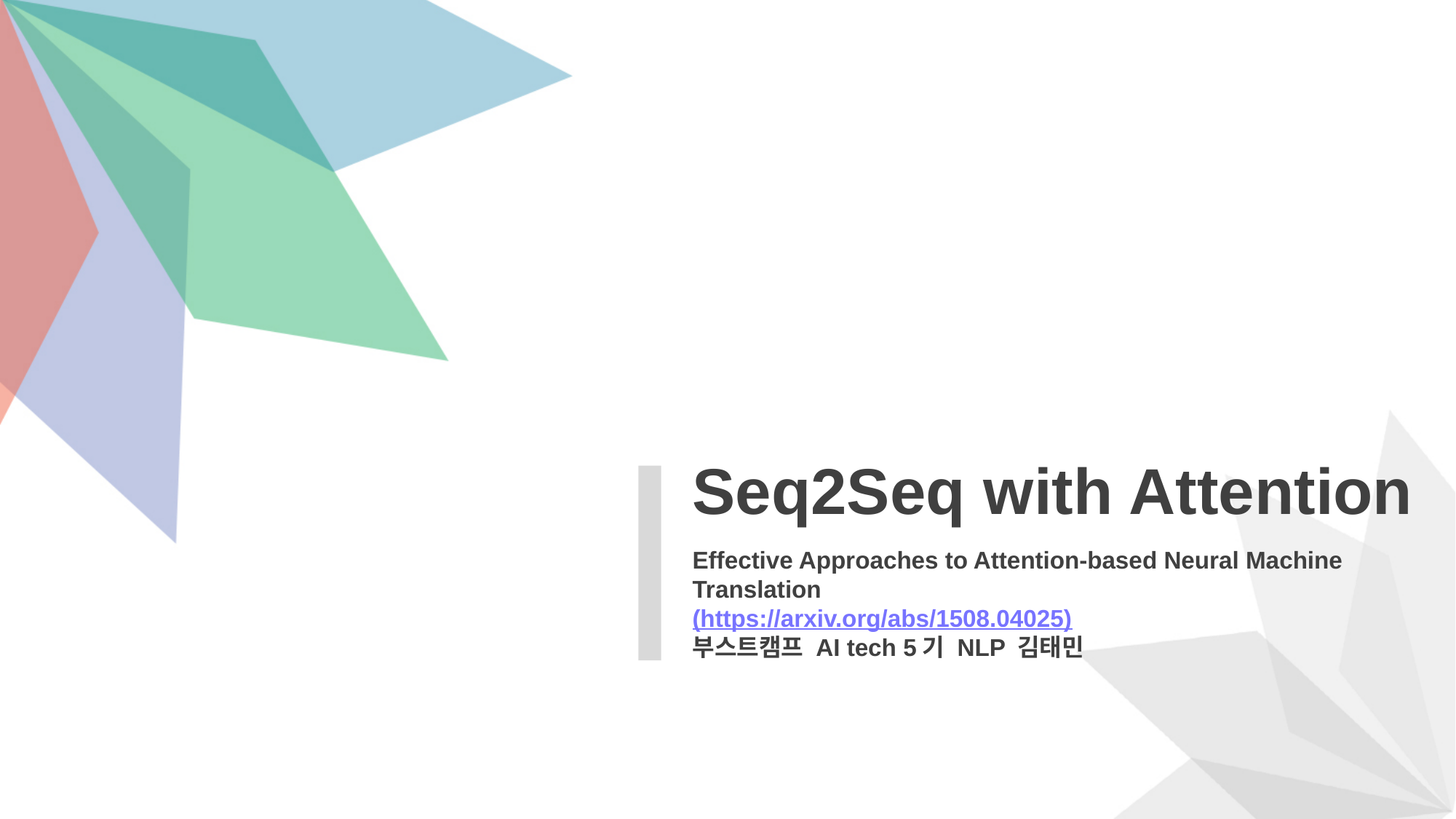

Seq2Seq with Attention

Effective Approaches to Attention-based Neural Machine Translation
(https://arxiv.org/abs/1508.04025)
부스트캠프 AI tech 5기 NLP 김태민